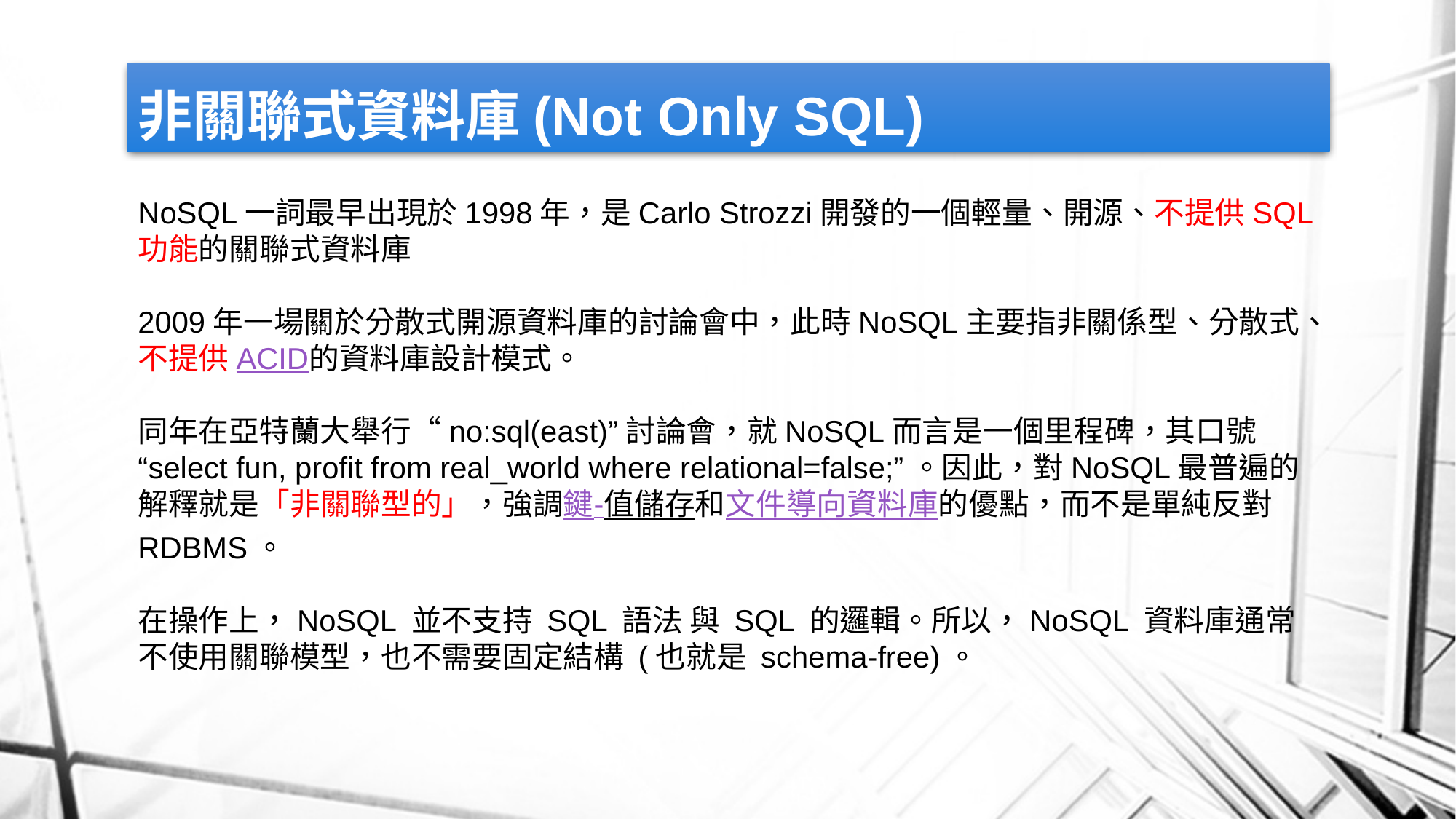

非關聯式資料庫(Not Only SQL)

NoSQL一詞最早出現於1998年，是Carlo Strozzi開發的一個輕量、開源、不提供SQL功能的關聯式資料庫

2009年一場關於分散式開源資料庫的討論會中，此時NoSQL主要指非關係型、分散式、不提供ACID的資料庫設計模式。

同年在亞特蘭大舉行“no:sql(east)”討論會，就NoSQL而言是一個里程碑，其口號
“select fun, profit from real_world where relational=false;”。因此，對NoSQL最普遍的解釋就是「非關聯型的」，強調鍵-值儲存和文件導向資料庫的優點，而不是單純反對RDBMS。

在操作上，NoSQL 並不支持 SQL 語法 與 SQL 的邏輯。所以，NoSQL 資料庫通常不使用關聯模型，也不需要固定結構 (也就是 schema-free)。